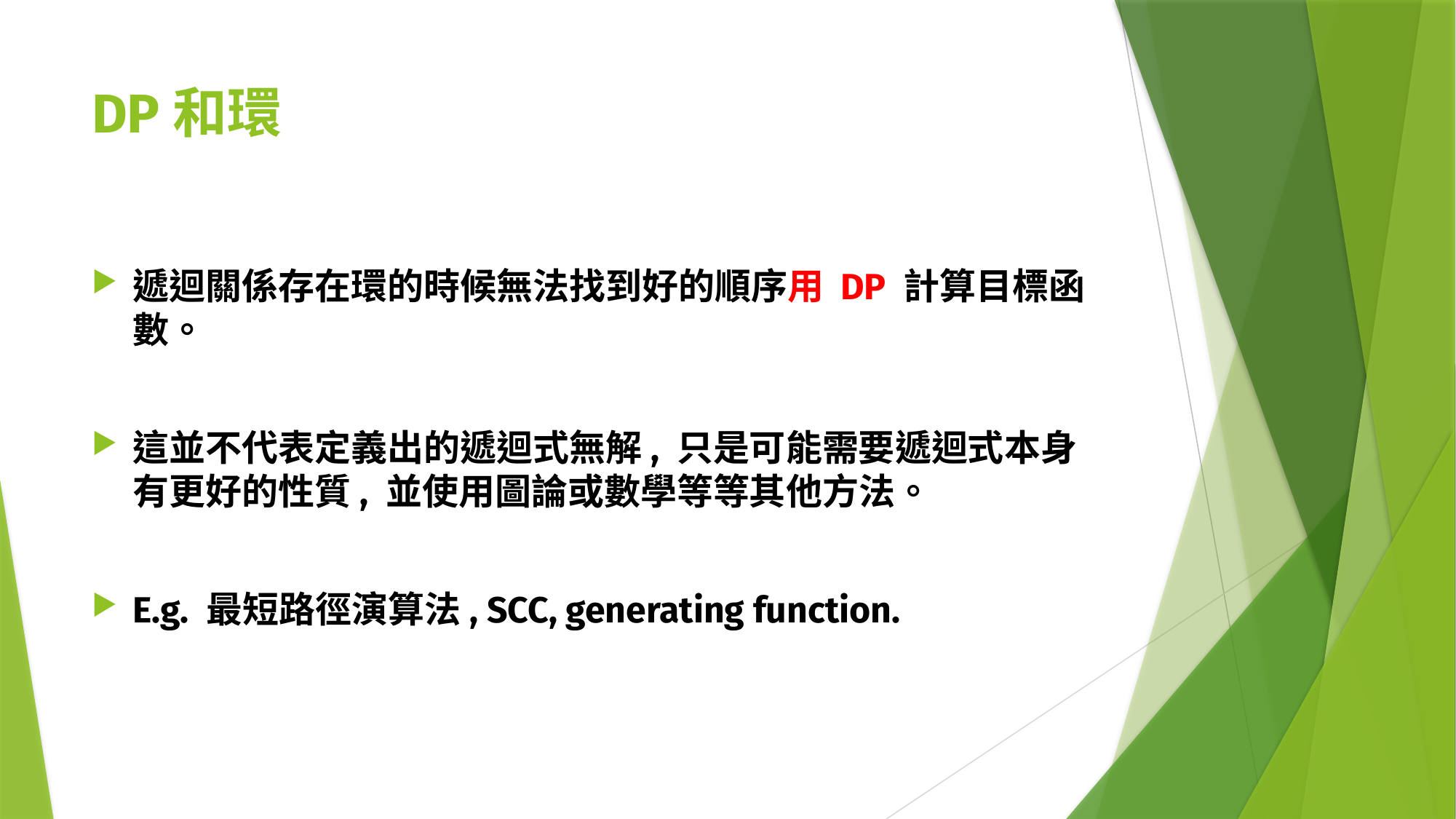

# DP和環
遞迴關係存在環的時候無法找到好的順序用 DP 計算目標函數。

這並不代表定義出的遞迴式無解, 只是可能需要遞迴式本身有更好的性質, 並使用圖論或數學等等其他方法。

E.g. 最短路徑演算法, SCC, generating function.